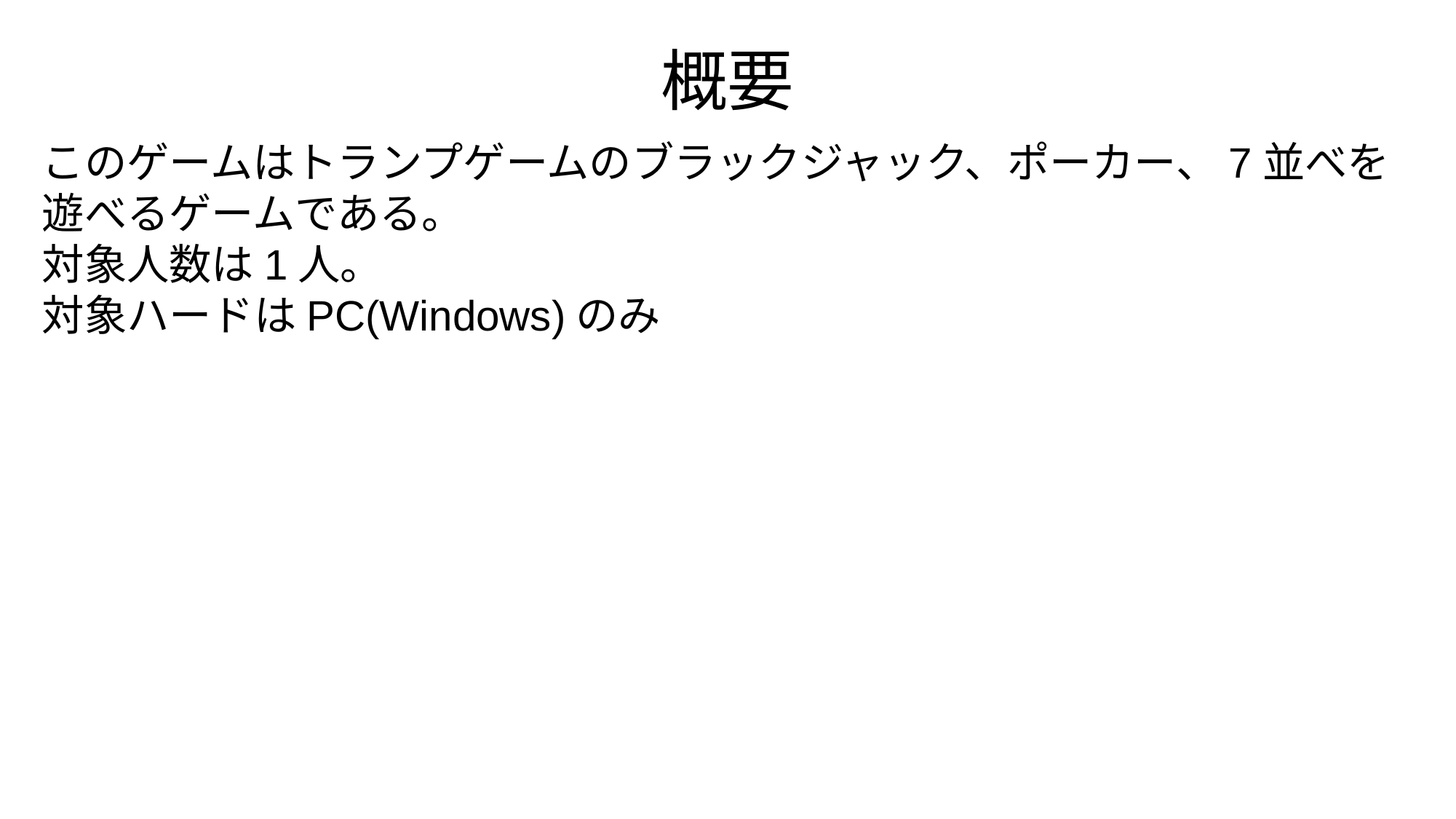

# 概要
このゲームはトランプゲームのブラックジャック、ポーカー、7並べを遊べるゲームである。
対象人数は1人。
対象ハードはPC(Windows)のみ